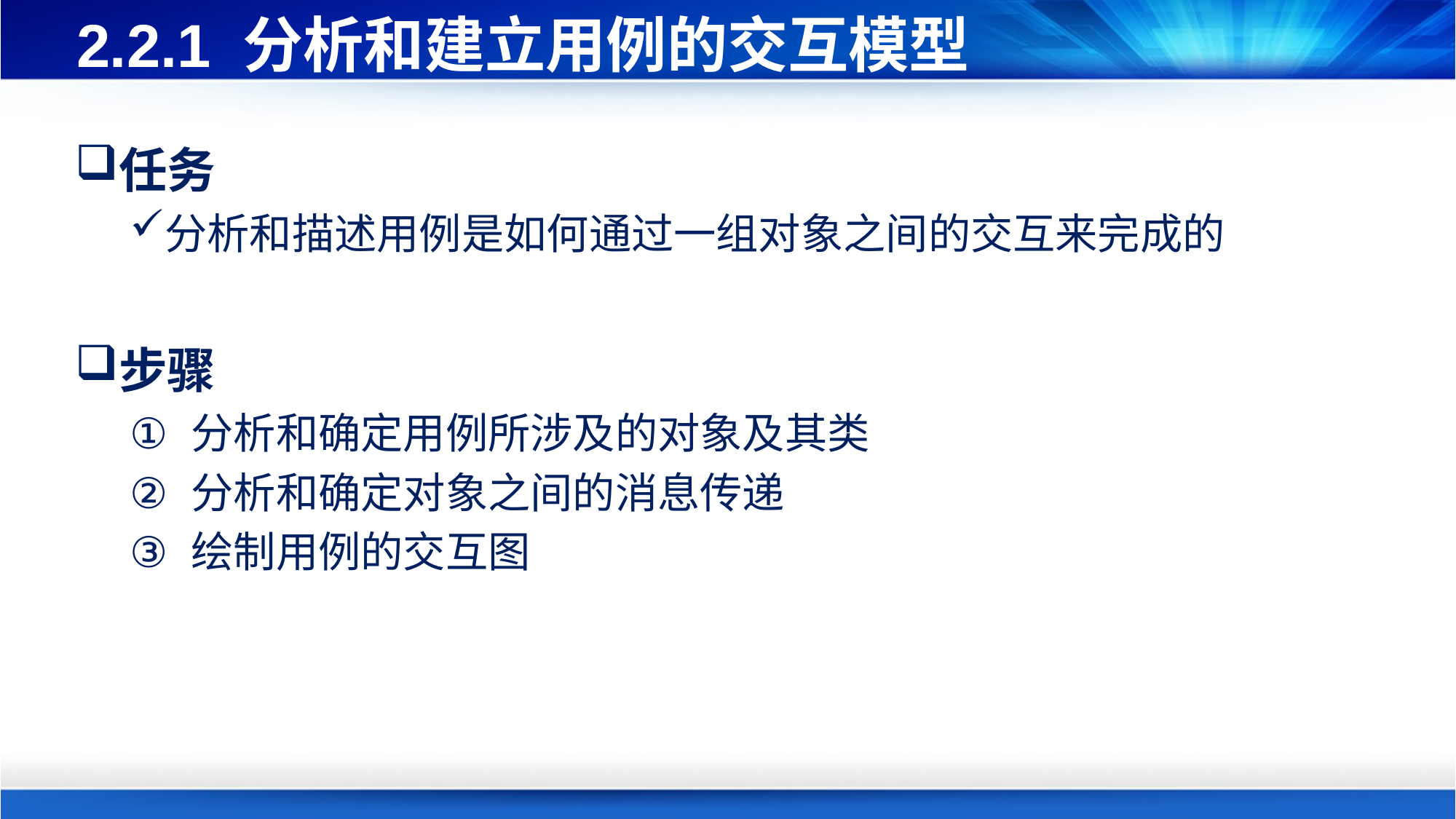

# 2.2.1 分析和建立用例的交互模型
任务
分析和描述用例是如何通过一组对象之间的交互来完成的

步骤
分析和确定用例所涉及的对象及其类
分析和确定对象之间的消息传递
绘制用例的交互图